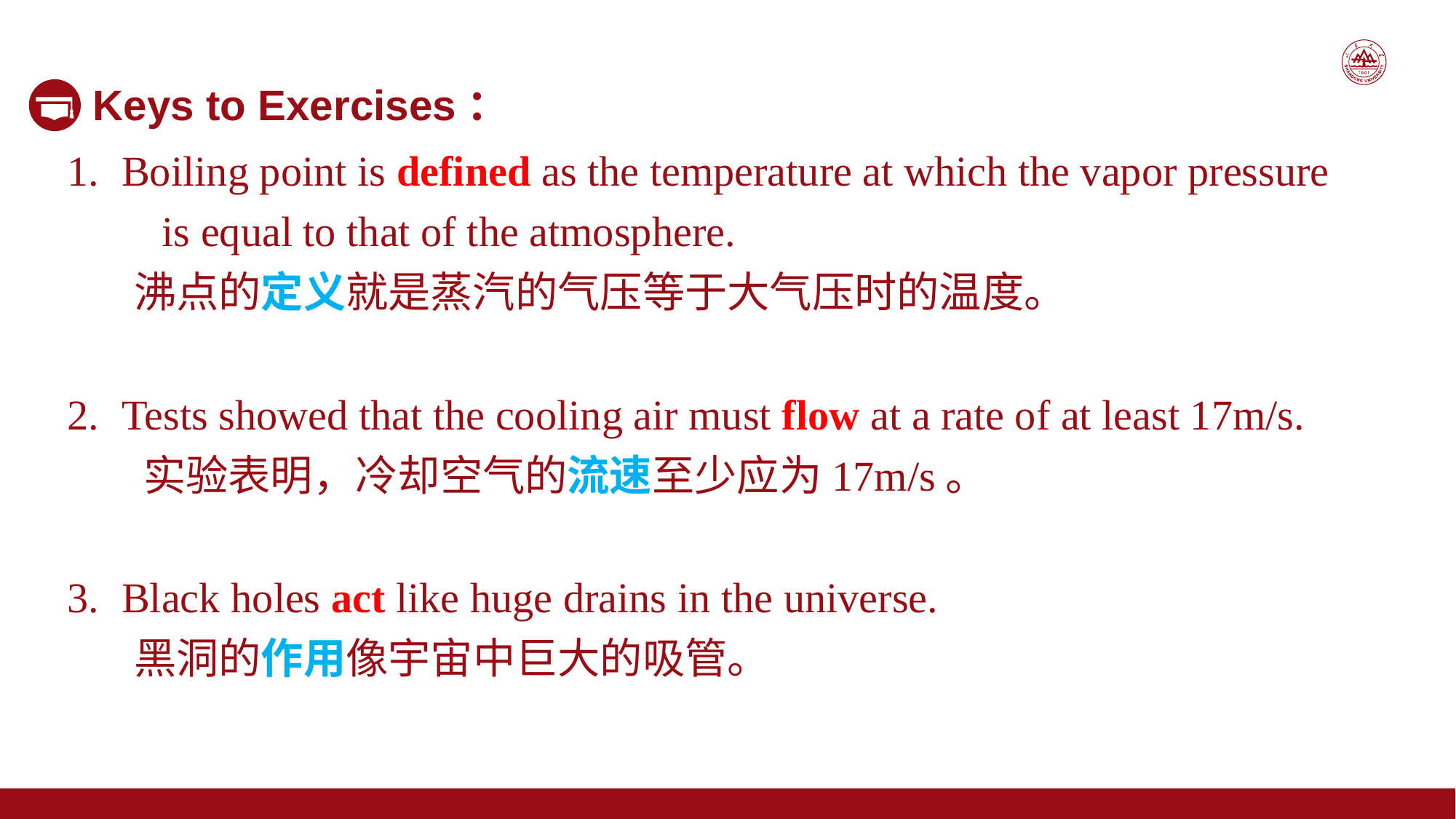

Keys to Exercises：
Boiling point is defined as the temperature at which the vapor pressure
         is equal to that of the atmosphere.
      沸点的定义就是蒸汽的气压等于大气压时的温度。

Tests showed that the cooling air must flow at a rate of at least 17m/s.
       实验表明，冷却空气的流速至少应为17m/s。

Black holes act like huge drains in the universe.
      黑洞的作用像宇宙中巨大的吸管。